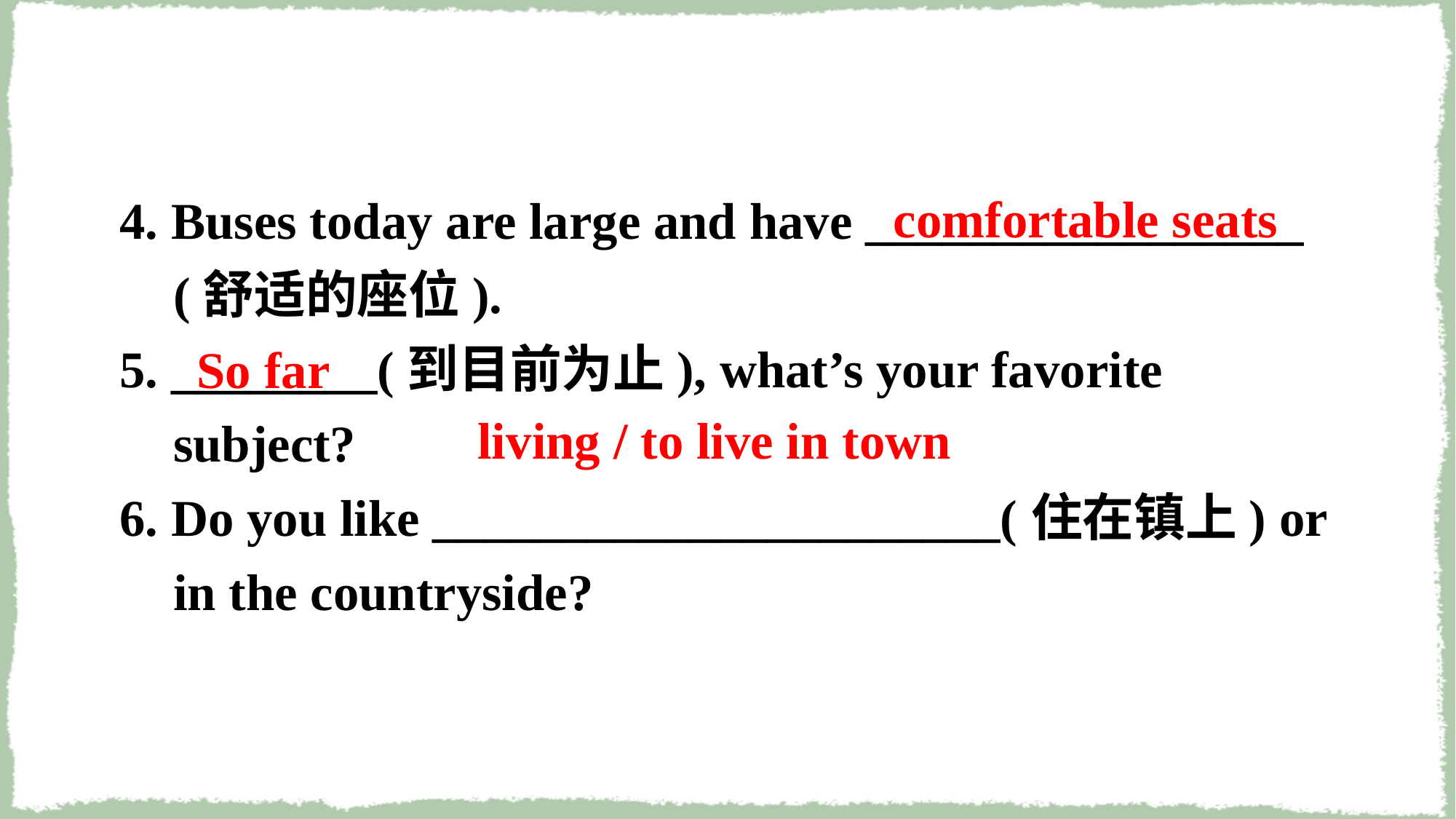

4. Buses today are large and have _________________ (舒适的座位).
5. ________(到目前为止), what’s your favorite subject?
6. Do you like ______________________(住在镇上) or in the countryside?
 comfortable seats
 So far
 living / to live in town